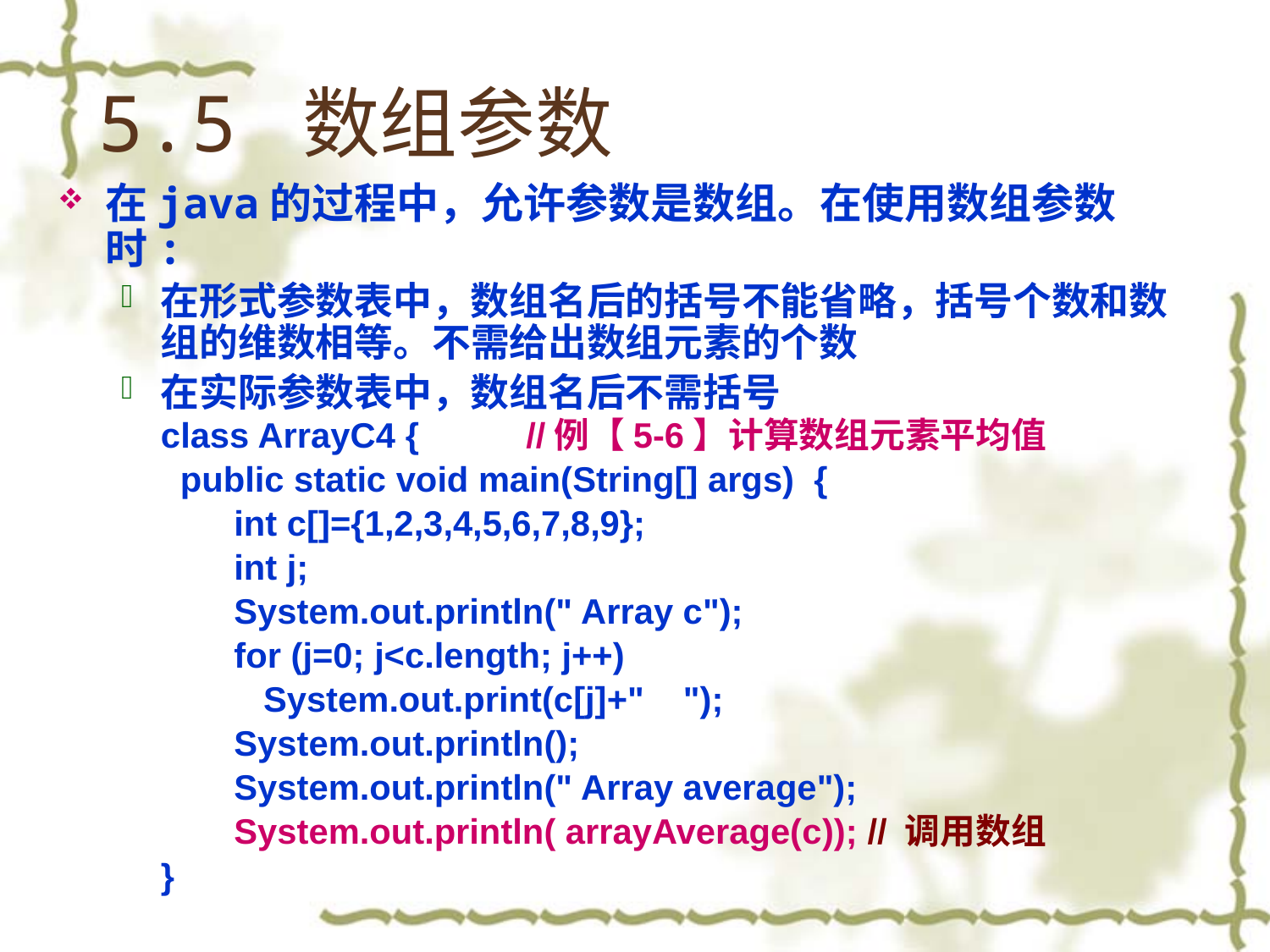

# 5.5 数组参数
在java的过程中，允许参数是数组。在使用数组参数时:
在形式参数表中，数组名后的括号不能省略，括号个数和数组的维数相等。不需给出数组元素的个数
在实际参数表中，数组名后不需括号
class ArrayC4 {           //例【5-6】计算数组元素平均值
  public static void main(String[] args)  {
 int c[]={1,2,3,4,5,6,7,8,9};
 int j;
 System.out.println(" Array c");
 for (j=0; j<c.length; j++)
    System.out.print(c[j]+"    ");
 System.out.println();
 System.out.println(" Array average");
 System.out.println( arrayAverage(c)); // 调用数组
}